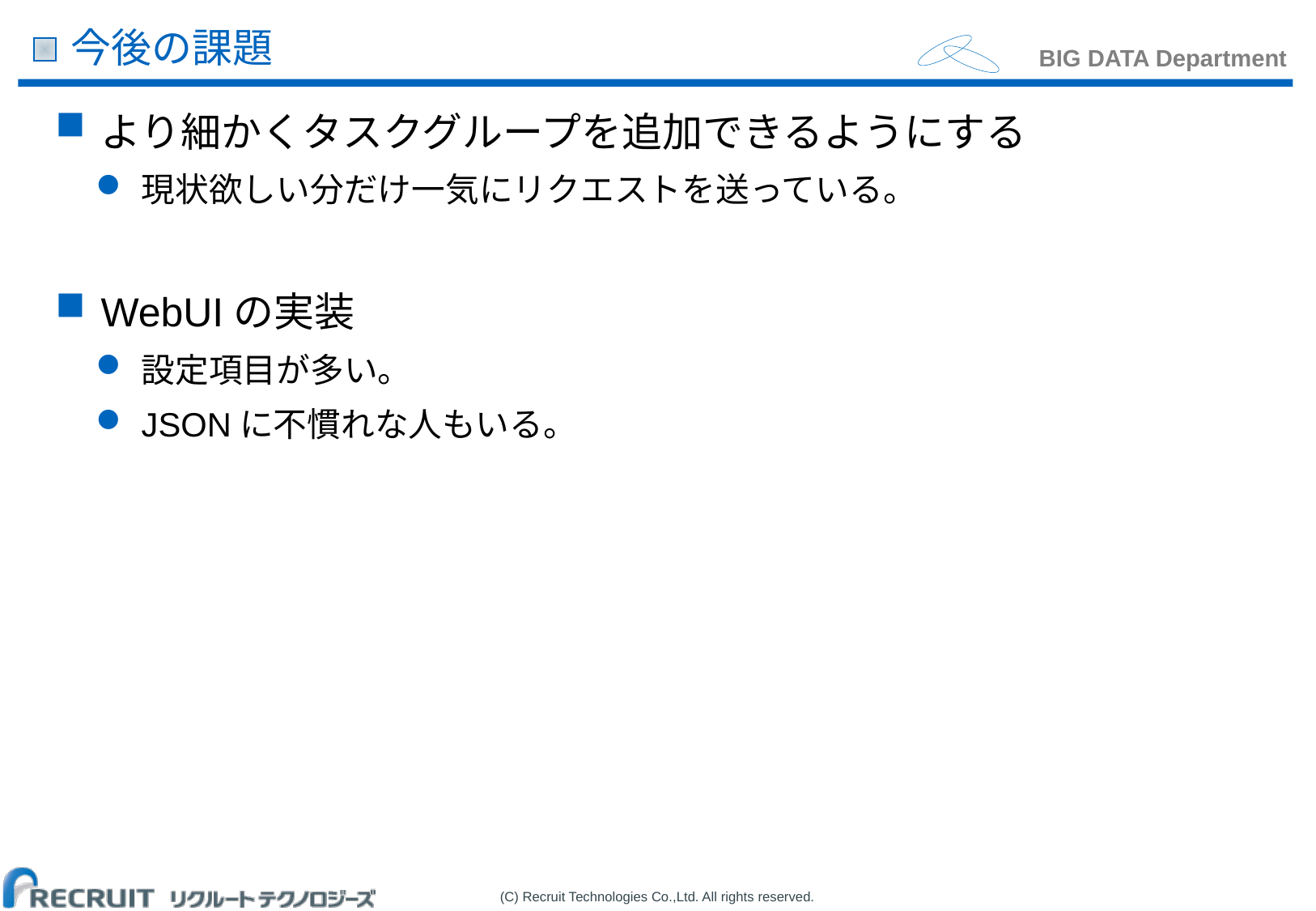

# 今後の課題
より細かくタスクグループを追加できるようにする
現状欲しい分だけ一気にリクエストを送っている。

WebUIの実装
設定項目が多い。
JSONに不慣れな人もいる。